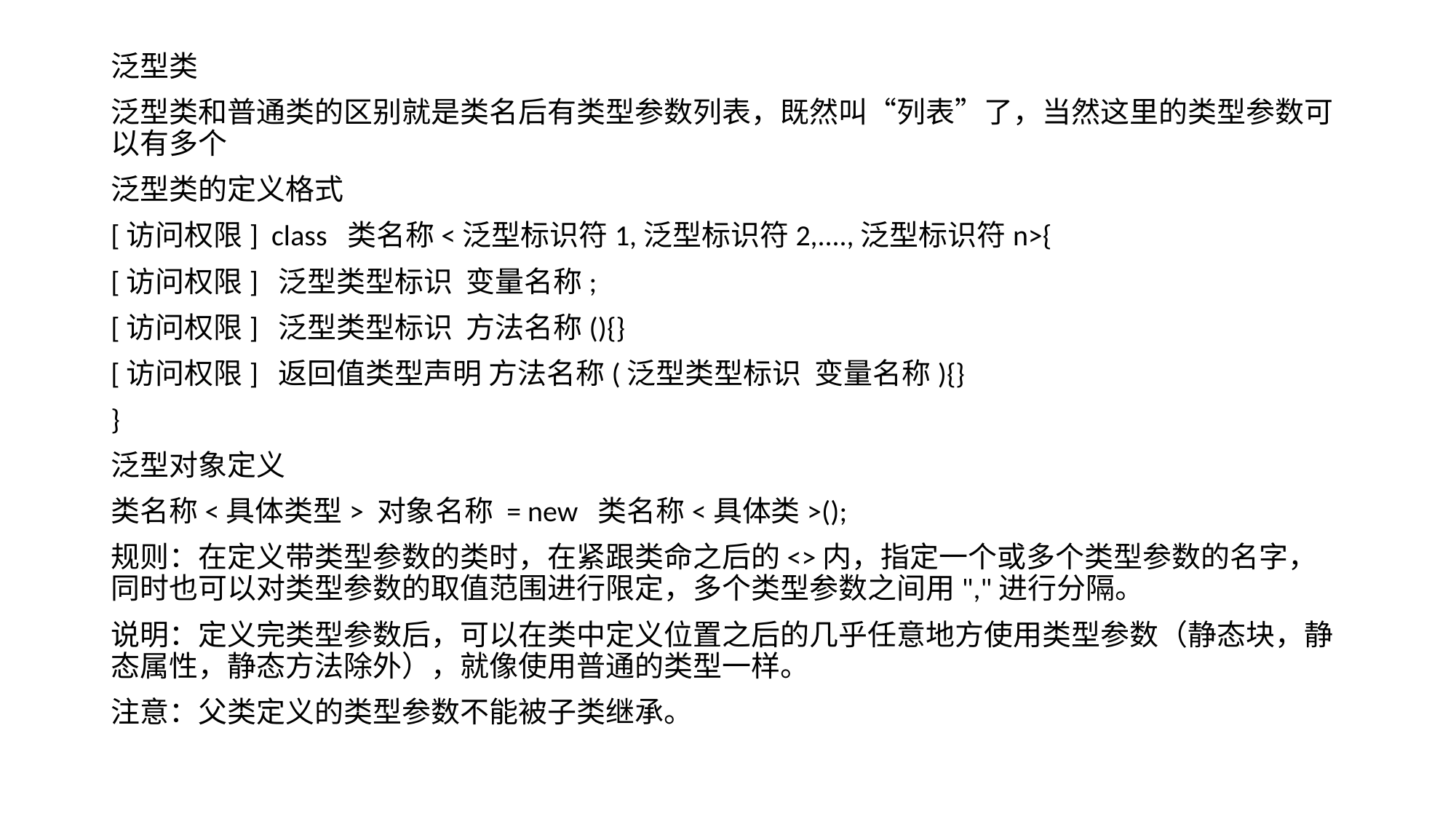

泛型类
泛型类和普通类的区别就是类名后有类型参数列表，既然叫“列表”了，当然这里的类型参数可以有多个
泛型类的定义格式
[访问权限]  class  类名称<泛型标识符1,泛型标识符2,....,泛型标识符n>{
[访问权限]  泛型类型标识  变量名称;
[访问权限]  泛型类型标识  方法名称(){}
[访问权限]  返回值类型声明 方法名称(泛型类型标识  变量名称){}
}
泛型对象定义
类名称<具体类型> 对象名称 = new  类名称<具体类>();
规则：在定义带类型参数的类时，在紧跟类命之后的<>内，指定一个或多个类型参数的名字，同时也可以对类型参数的取值范围进行限定，多个类型参数之间用","进行分隔。
说明：定义完类型参数后，可以在类中定义位置之后的几乎任意地方使用类型参数（静态块，静态属性，静态方法除外），就像使用普通的类型一样。
注意：父类定义的类型参数不能被子类继承。